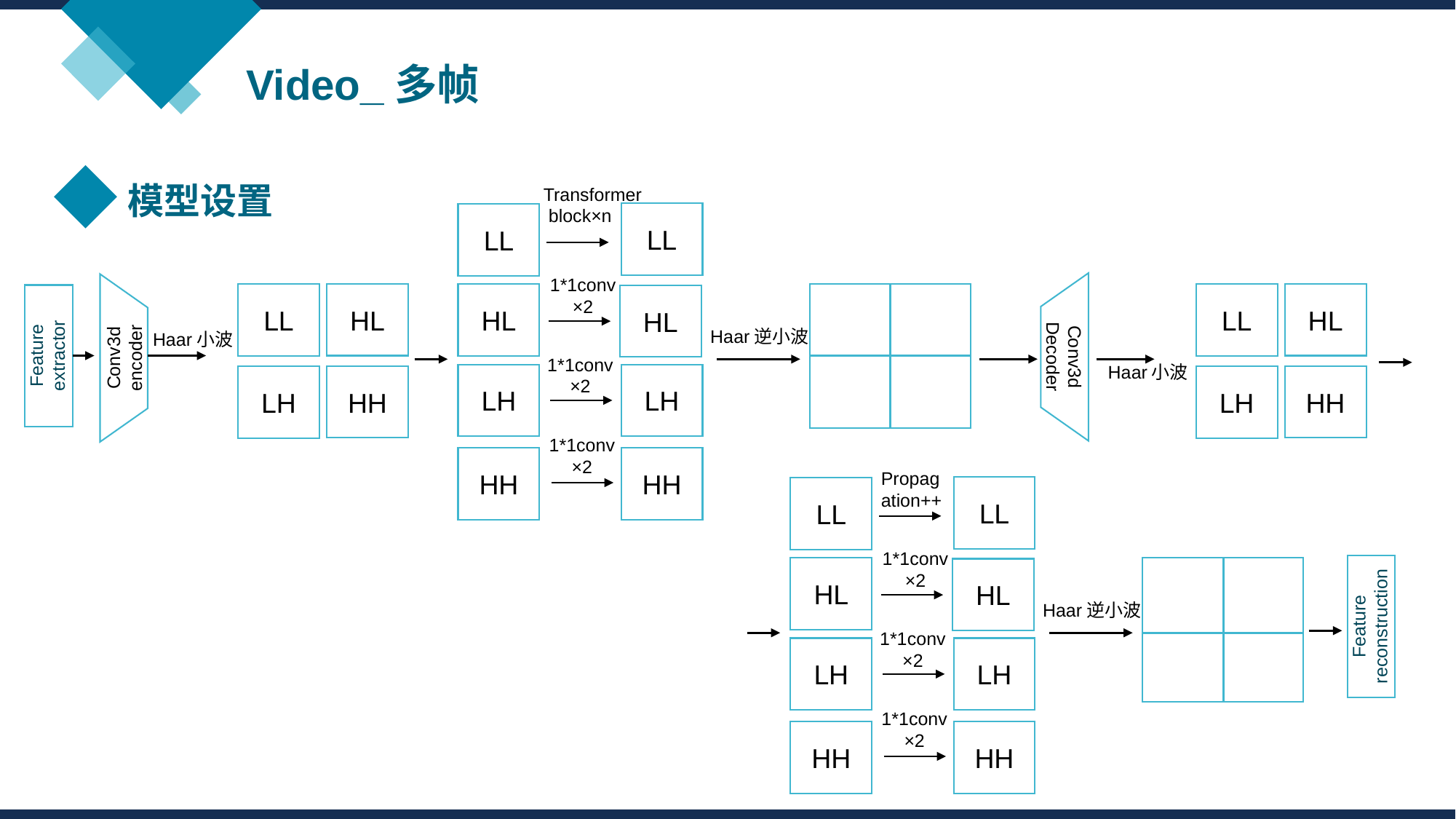

Video_多帧

模型设置
Transformer
 block×n
LL
LL
1*1conv
×2
HL

HL
LL
LL
HL

HL
Haar逆小波
Haar小波
Feature
extractor

Conv3d
Decoder
Conv3d
encoder
1*1conv
×2
Haar小波
LH
LH
HH
HH
LH
LH

1*1conv
×2
HH
HH
Propagation++
LL
LL

1*1conv
×2

HL
HL
Haar逆小波
Feature
reconstruction
1*1conv
×2
LH
LH
1*1conv
×2

HH
HH